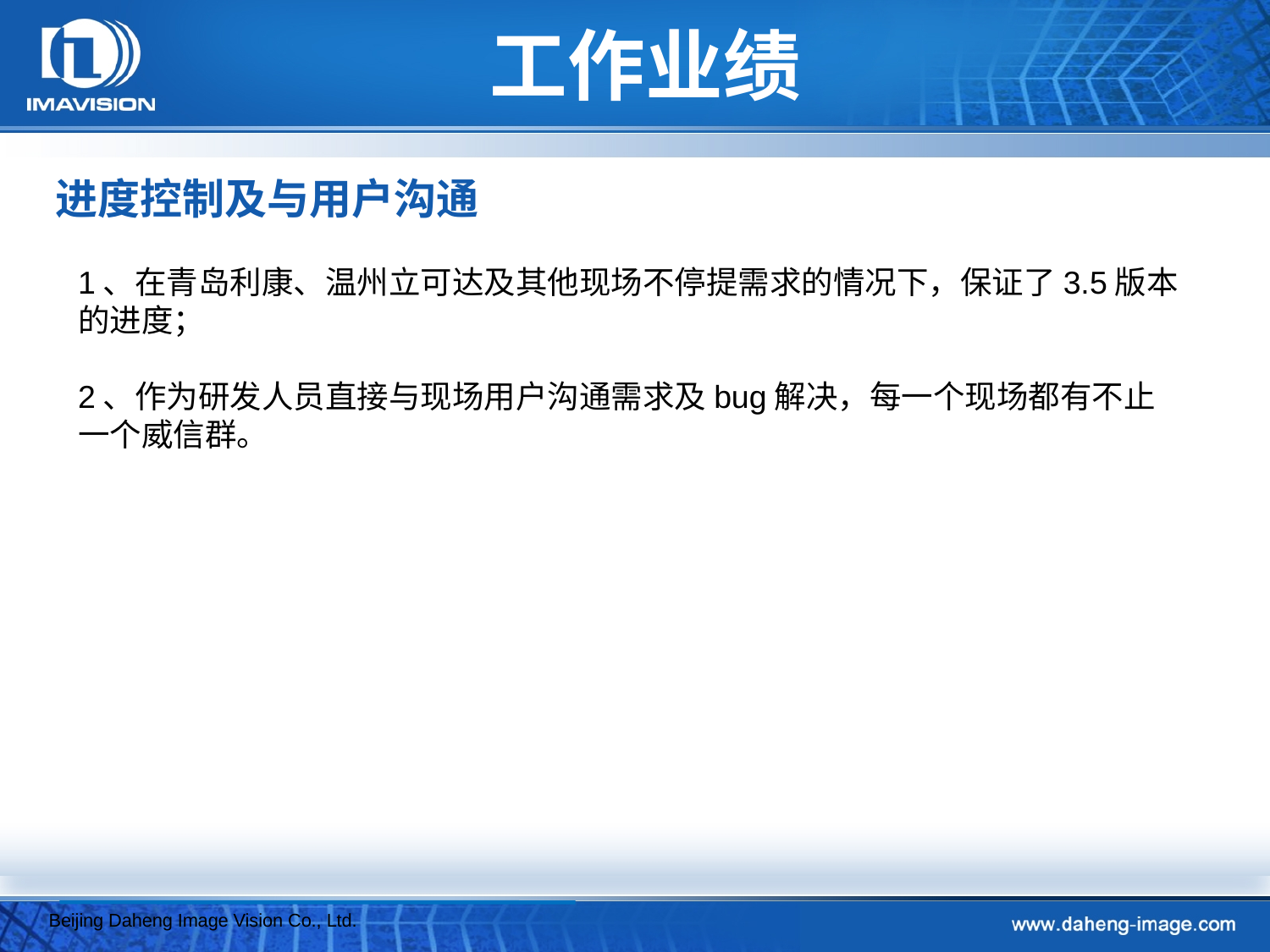

工作业绩

进度控制及与用户沟通

1、在青岛利康、温州立可达及其他现场不停提需求的情况下，保证了3.5版本的进度；

2、作为研发人员直接与现场用户沟通需求及bug解决，每一个现场都有不止一个威信群。
Beijing Daheng Image Vision Co., Ltd.